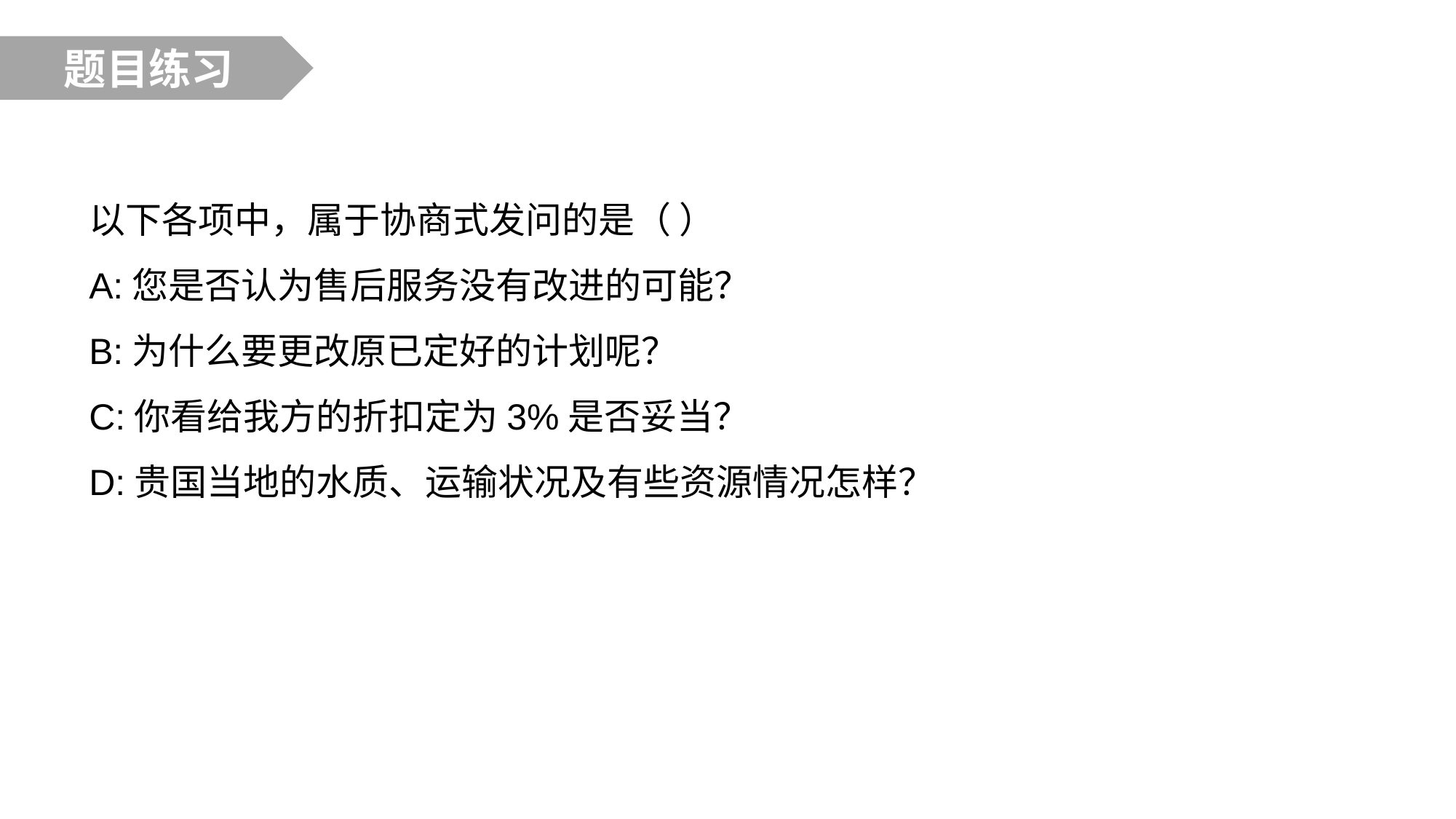

题目练习
以下各项中，属于协商式发问的是（ ）
A:您是否认为售后服务没有改进的可能？
B:为什么要更改原已定好的计划呢？
C:你看给我方的折扣定为3%是否妥当？
D:贵国当地的水质、运输状况及有些资源情况怎样？